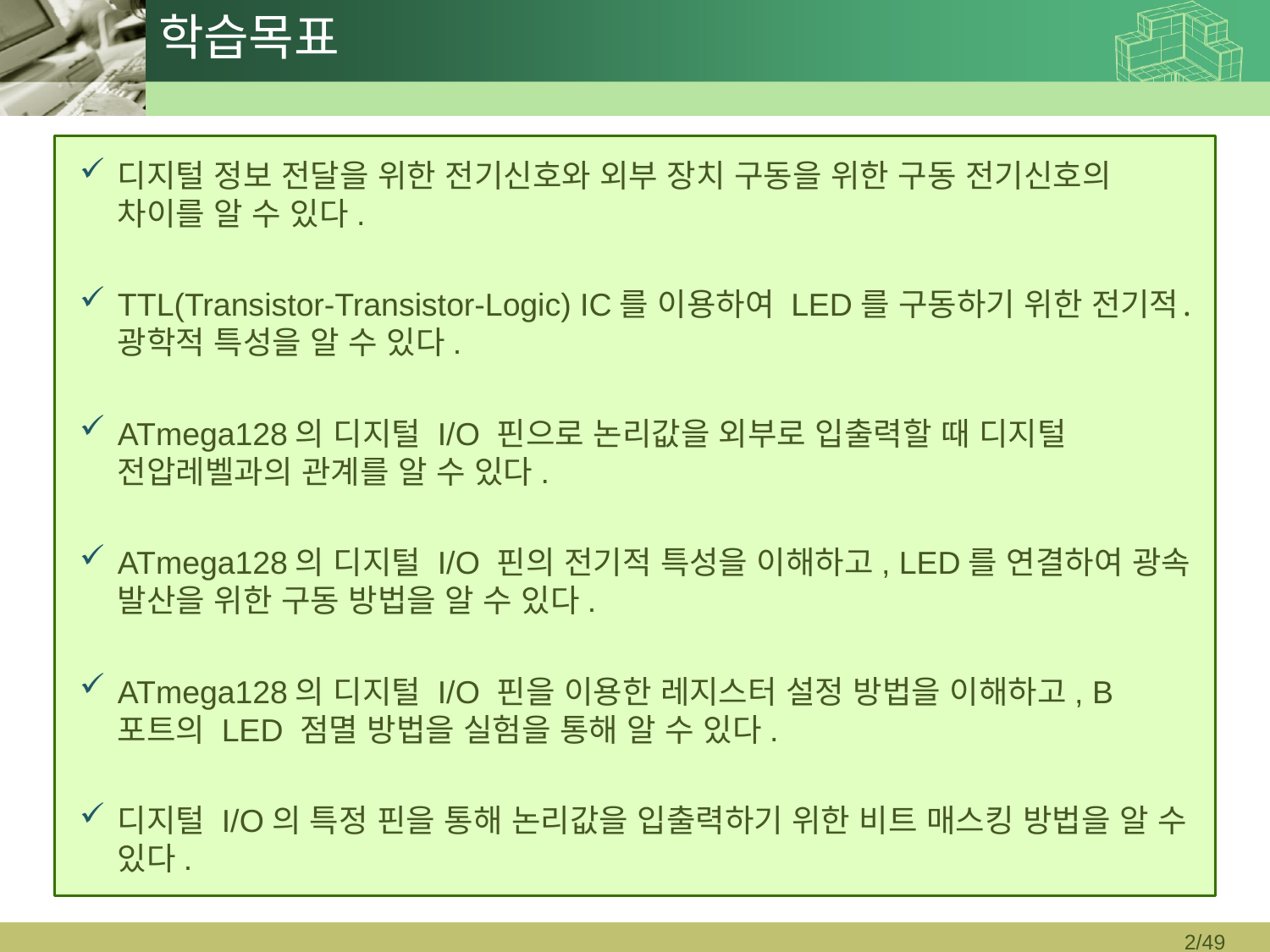

# 학습목표
디지털 정보 전달을 위한 전기신호와 외부 장치 구동을 위한 구동 전기신호의 차이를 알 수 있다.
TTL(Transistor-Transistor-Logic) IC를 이용하여 LED를 구동하기 위한 전기적․광학적 특성을 알 수 있다.
ATmega128의 디지털 I/O 핀으로 논리값을 외부로 입출력할 때 디지털 전압레벨과의 관계를 알 수 있다.
ATmega128의 디지털 I/O 핀의 전기적 특성을 이해하고, LED를 연결하여 광속 발산을 위한 구동 방법을 알 수 있다.
ATmega128의 디지털 I/O 핀을 이용한 레지스터 설정 방법을 이해하고, B포트의 LED 점멸 방법을 실험을 통해 알 수 있다.
디지털 I/O의 특정 핀을 통해 논리값을 입출력하기 위한 비트 매스킹 방법을 알 수 있다.